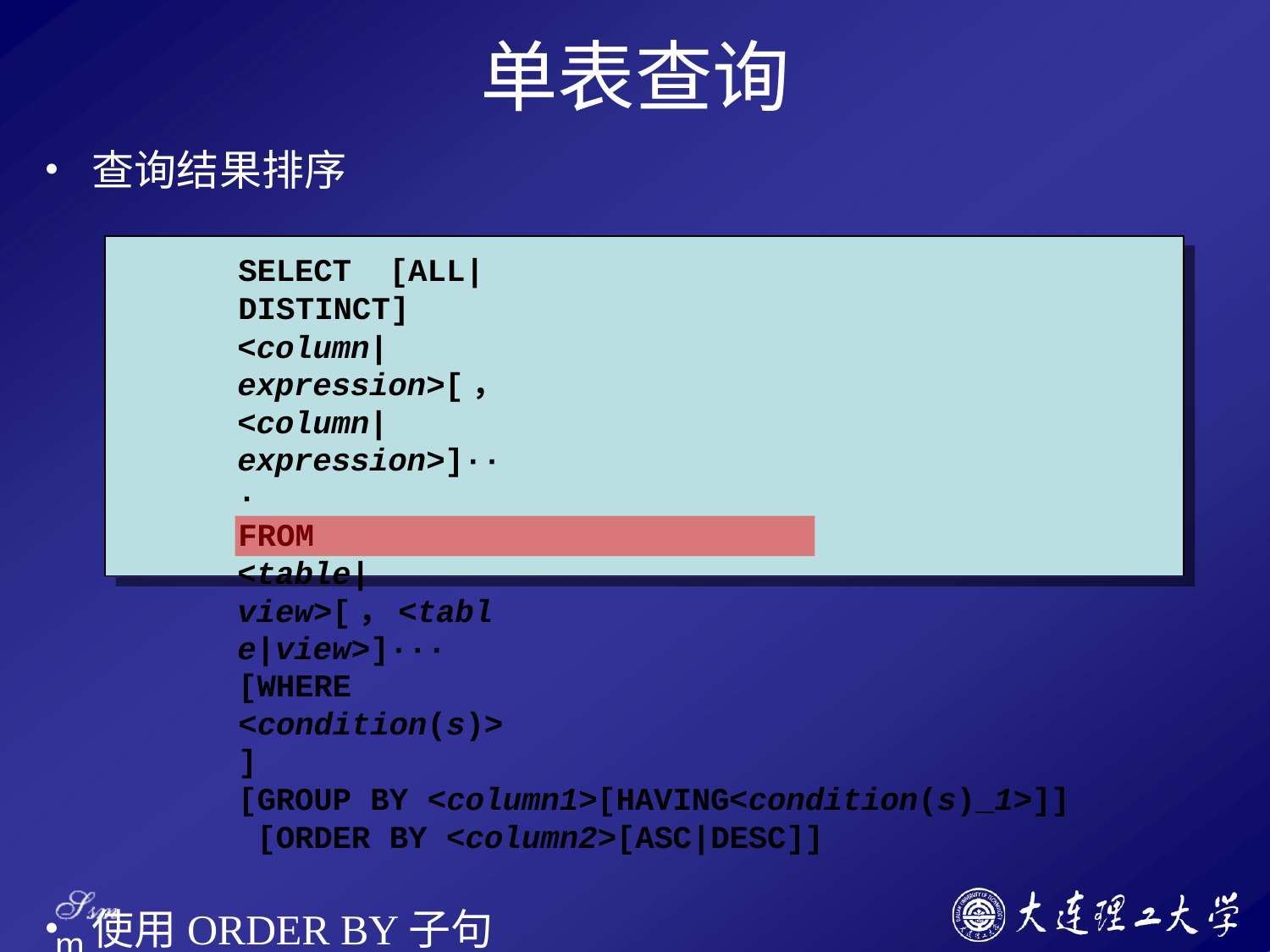

# 单表查询
查询结果排序

SELECT  [ALL|DISTINCT]
<column|expression>[，<column|expression>]···
FROM
<table|view>[，<table|view>]···
[WHERE <condition(s)>]
[GROUP BY <column1>[HAVING<condition(s)_1>]]  [ORDER BY <column2>[ASC|DESC]]

使用ORDER BY子句
¤	可以按一个或多个属性列排序
升序：ASC；降序：DESC；缺省值为升序
当排序列含空值时
¤	ASC：排序列为空值的元组最后显示
¤	DESC：排序列为空值的元组最先显示

Ssm